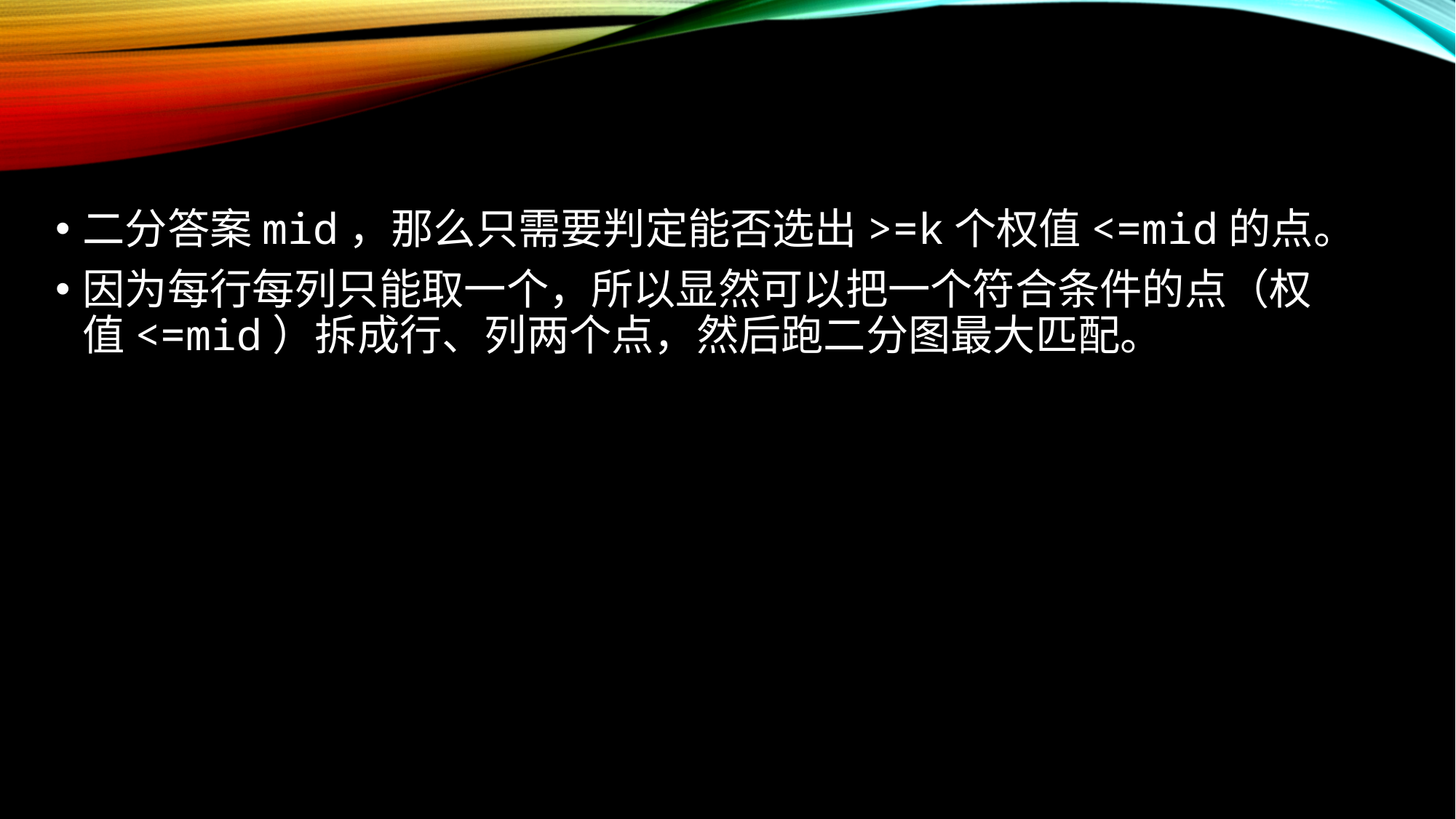

二分答案mid，那么只需要判定能否选出>=k个权值<=mid的点。
因为每行每列只能取一个，所以显然可以把一个符合条件的点（权值<=mid）拆成行、列两个点，然后跑二分图最大匹配。